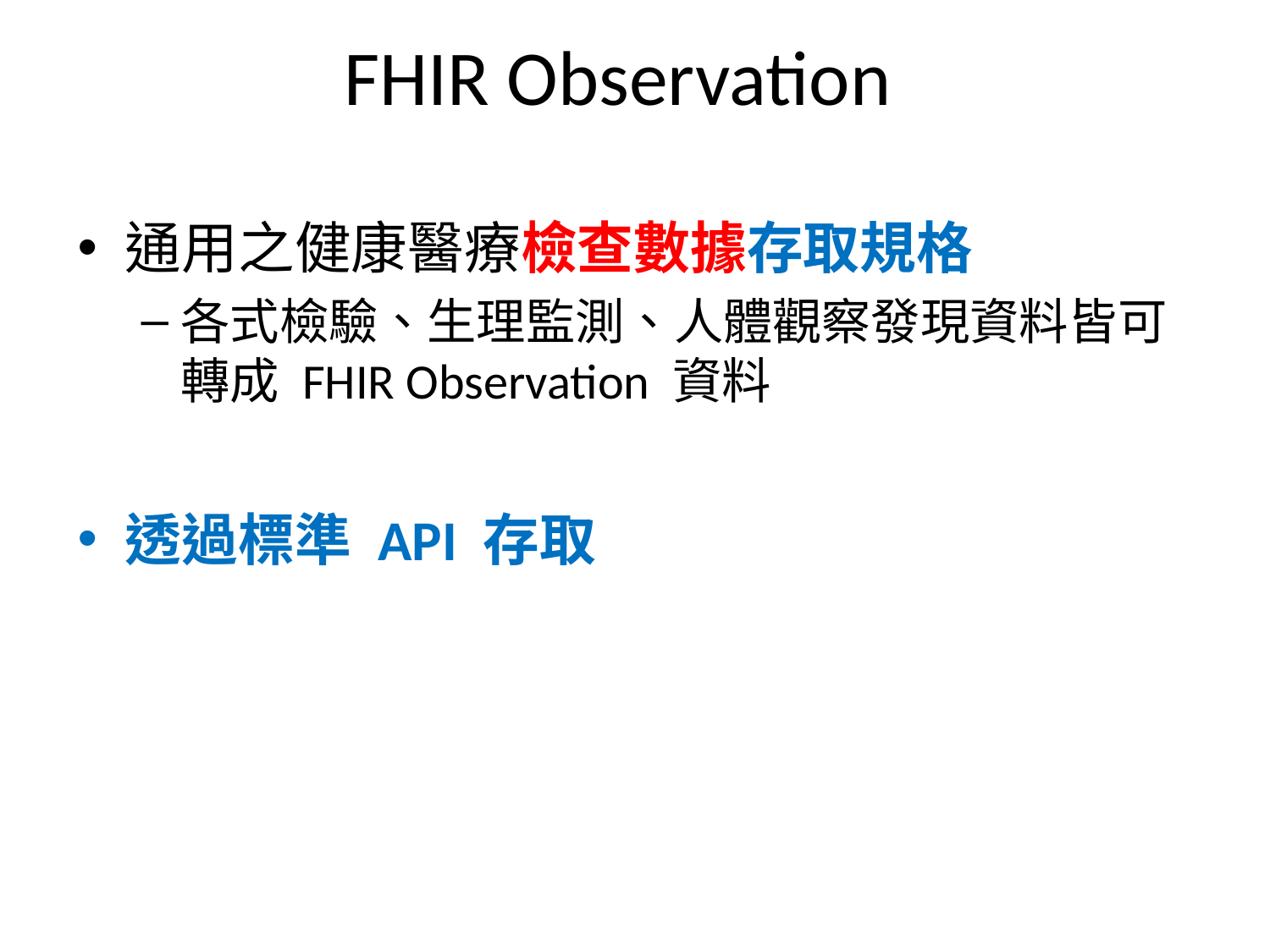

# FHIR Observation
通用之健康醫療檢查數據存取規格
各式檢驗、生理監測、人體觀察發現資料皆可轉成 FHIR Observation 資料

透過標準 API 存取